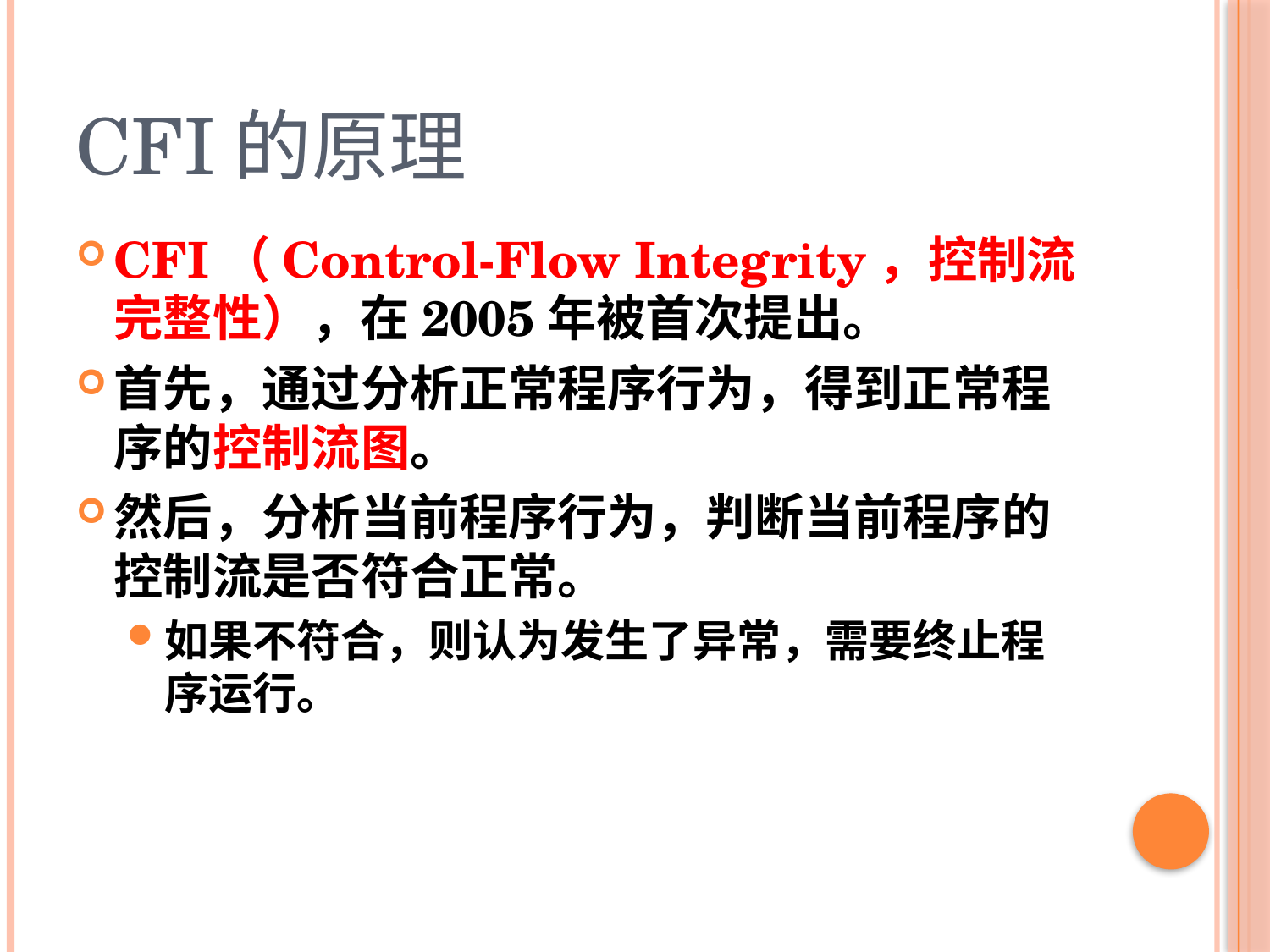

# CFI的原理
CFI（Control-Flow Integrity，控制流完整性），在2005年被首次提出。
首先，通过分析正常程序行为，得到正常程序的控制流图。
然后，分析当前程序行为，判断当前程序的控制流是否符合正常。
如果不符合，则认为发生了异常，需要终止程序运行。